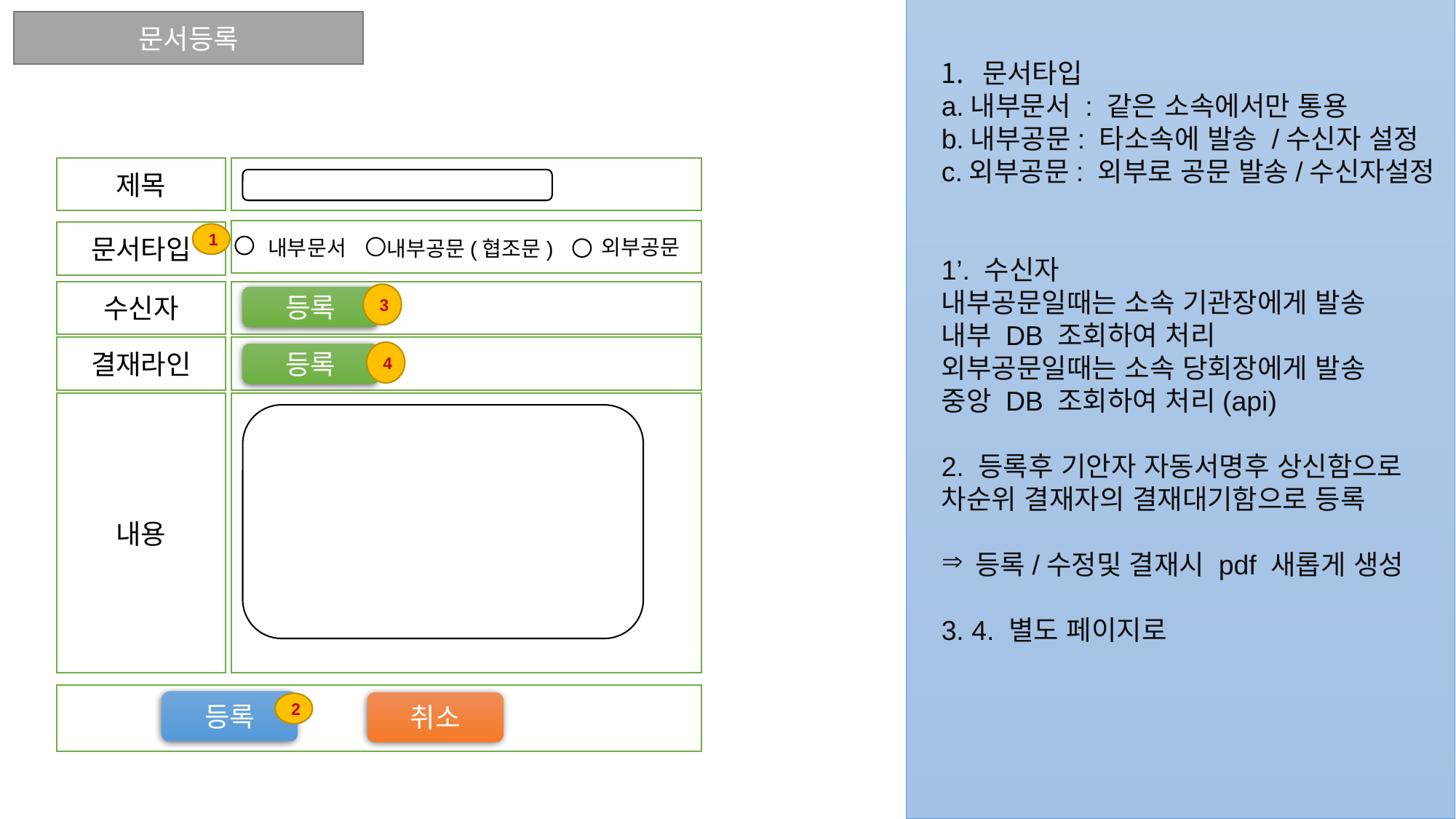

문서등록
문서타입
a.내부문서 : 같은 소속에서만 통용
b.내부공문: 타소속에 발송 /수신자 설정
c.외부공문: 외부로 공문 발송/수신자설정

1’. 수신자
내부공문일때는 소속 기관장에게 발송
내부 DB 조회하여 처리
외부공문일때는 소속 당회장에게 발송
중앙 DB 조회하여 처리(api)

2. 등록후 기안자 자동서명후 상신함으로
차순위 결재자의 결재대기함으로 등록

등록/수정및 결재시 pdf 새롭게 생성

3. 4. 별도 페이지로
제목

내부공문(협조문)

외부공문
내부문서

문서타입
1
수신자

3
등록
결재라인

4
등록

내용

등록
취소
2